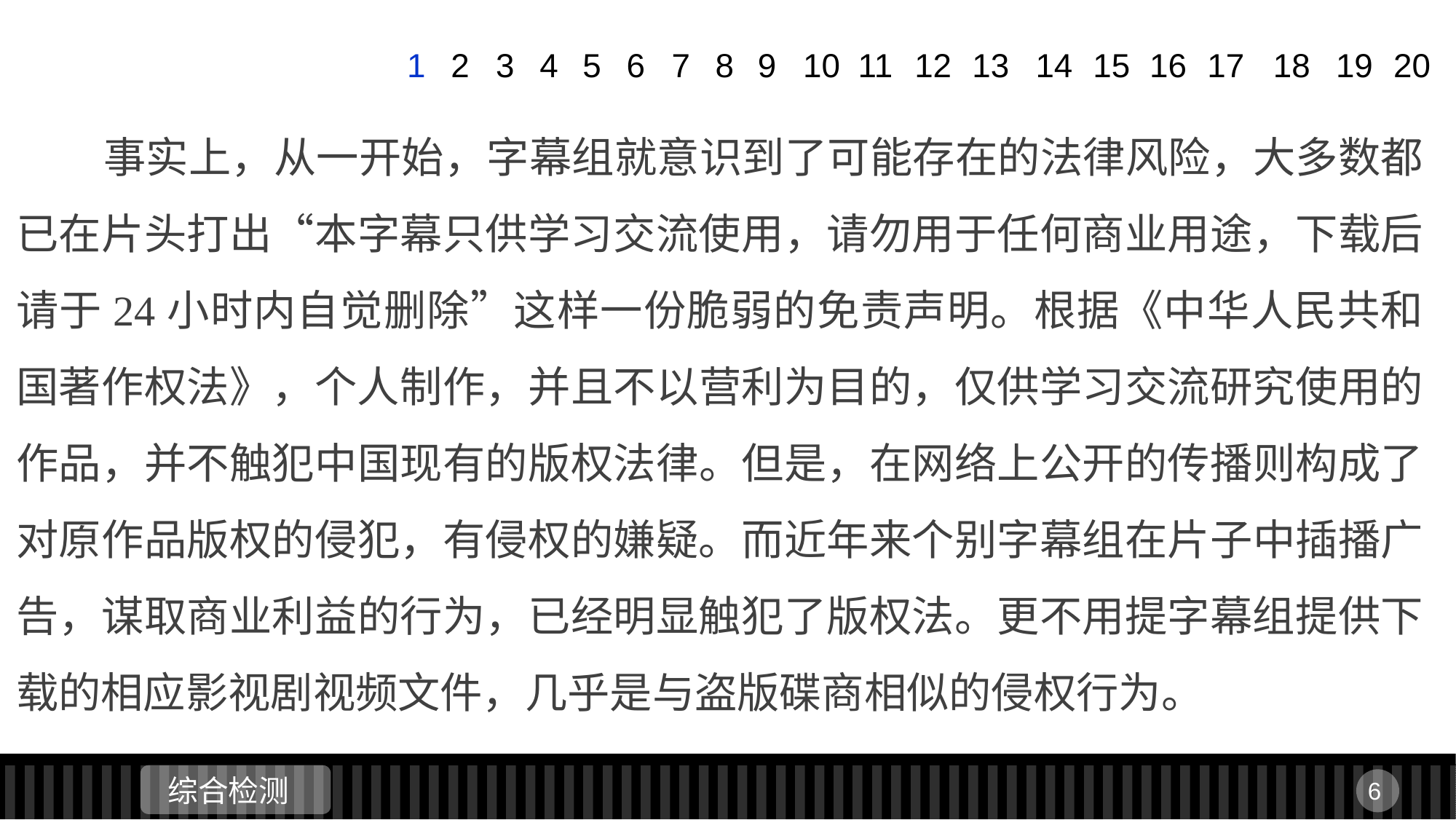

1
2
3
4
5
6
7
8
9
11
12
13
14
15
16
17
18
19
20
10
        事实上，从一开始，字幕组就意识到了可能存在的法律风险，大多数都已在片头打出“本字幕只供学习交流使用，请勿用于任何商业用途，下载后请于24小时内自觉删除”这样一份脆弱的免责声明。根据《中华人民共和国著作权法》，个人制作，并且不以营利为目的，仅供学习交流研究使用的作品，并不触犯中国现有的版权法律。但是，在网络上公开的传播则构成了对原作品版权的侵犯，有侵权的嫌疑。而近年来个别字幕组在片子中插播广告，谋取商业利益的行为，已经明显触犯了版权法。更不用提字幕组提供下载的相应影视剧视频文件，几乎是与盗版碟商相似的侵权行为。